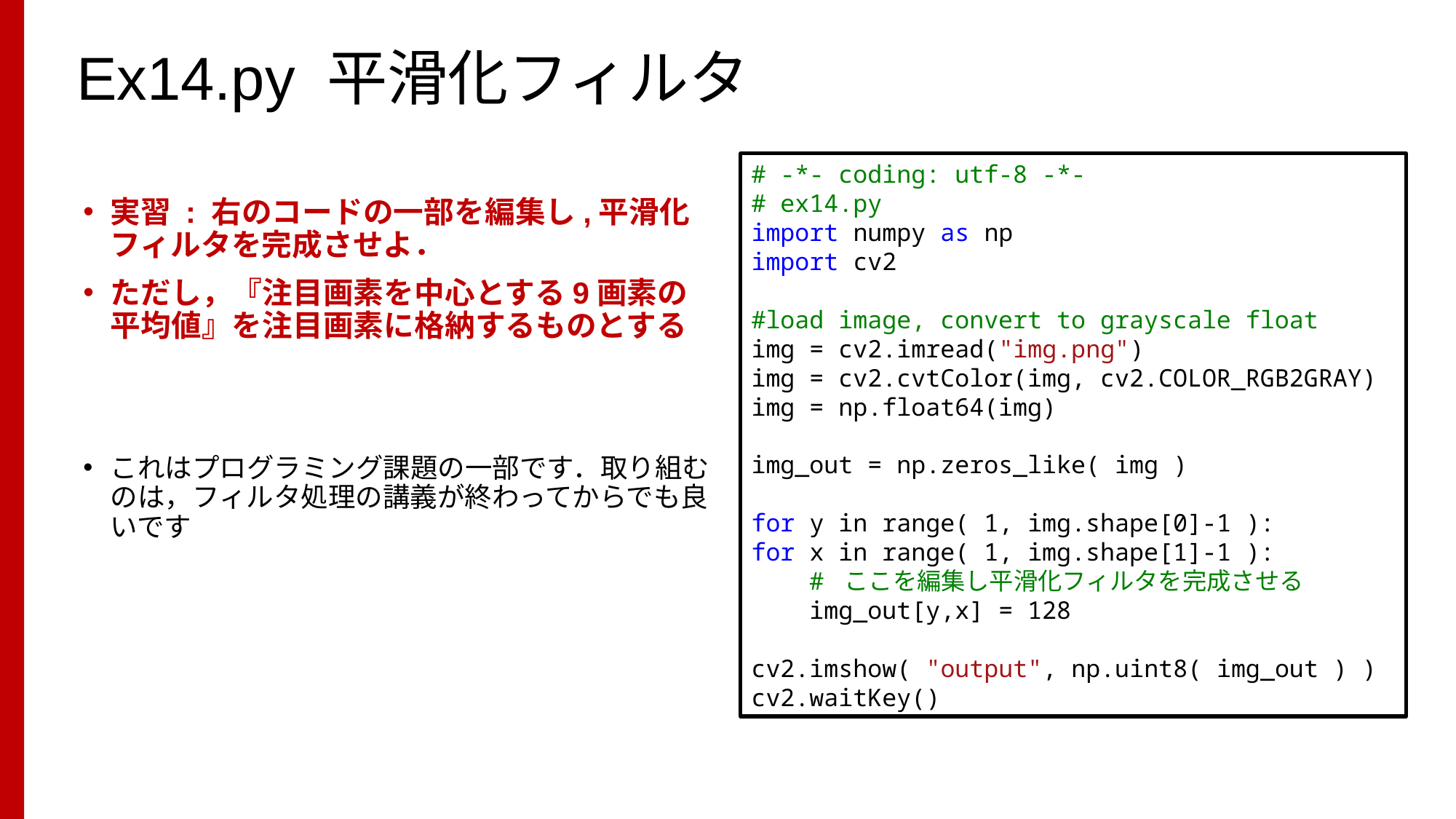

# Ex14.py 平滑化フィルタ
# -*- coding: utf-8 -*-
# ex14.py
import numpy as np
import cv2

#load image, convert to grayscale float
img = cv2.imread("img.png")
img = cv2.cvtColor(img, cv2.COLOR_RGB2GRAY)
img = np.float64(img)

img_out = np.zeros_like( img )

for y in range( 1, img.shape[0]-1 ):
for x in range( 1, img.shape[1]-1 ):
    # ここを編集し平滑化フィルタを完成させる
    img_out[y,x] = 128

cv2.imshow( "output", np.uint8( img_out ) )
cv2.waitKey()
実習 : 右のコードの一部を編集し,平滑化フィルタを完成させよ．
ただし，『注目画素を中心とする9画素の平均値』を注目画素に格納するものとする

これはプログラミング課題の一部です．取り組むのは，フィルタ処理の講義が終わってからでも良いです